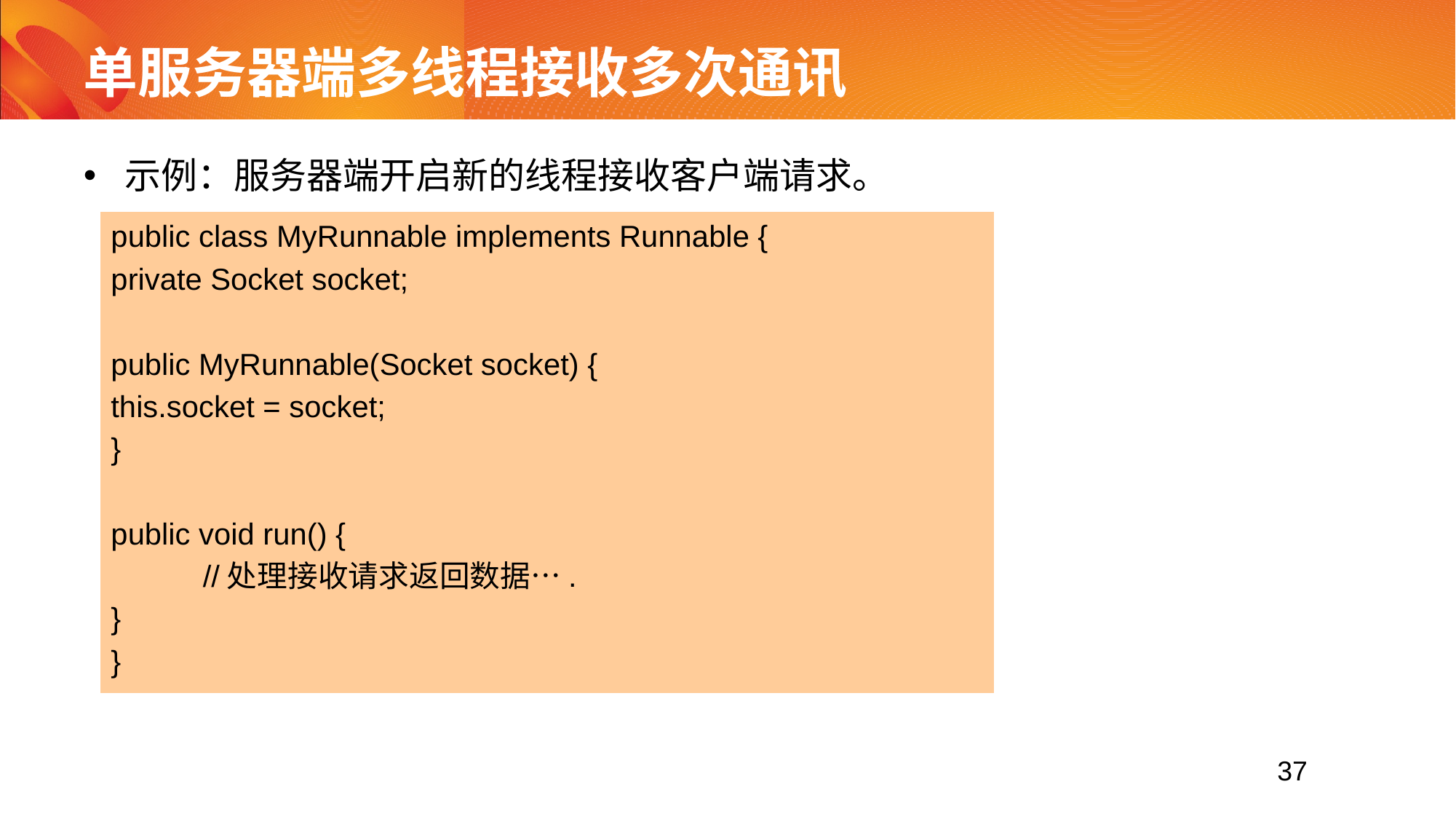

# 单服务器端多线程接收多次通讯
示例：服务器端开启新的线程接收客户端请求。
public class MyRunnable implements Runnable {
private Socket socket;

public MyRunnable(Socket socket) {
this.socket = socket;
}

public void run() {
           //处理接收请求返回数据….
}
}